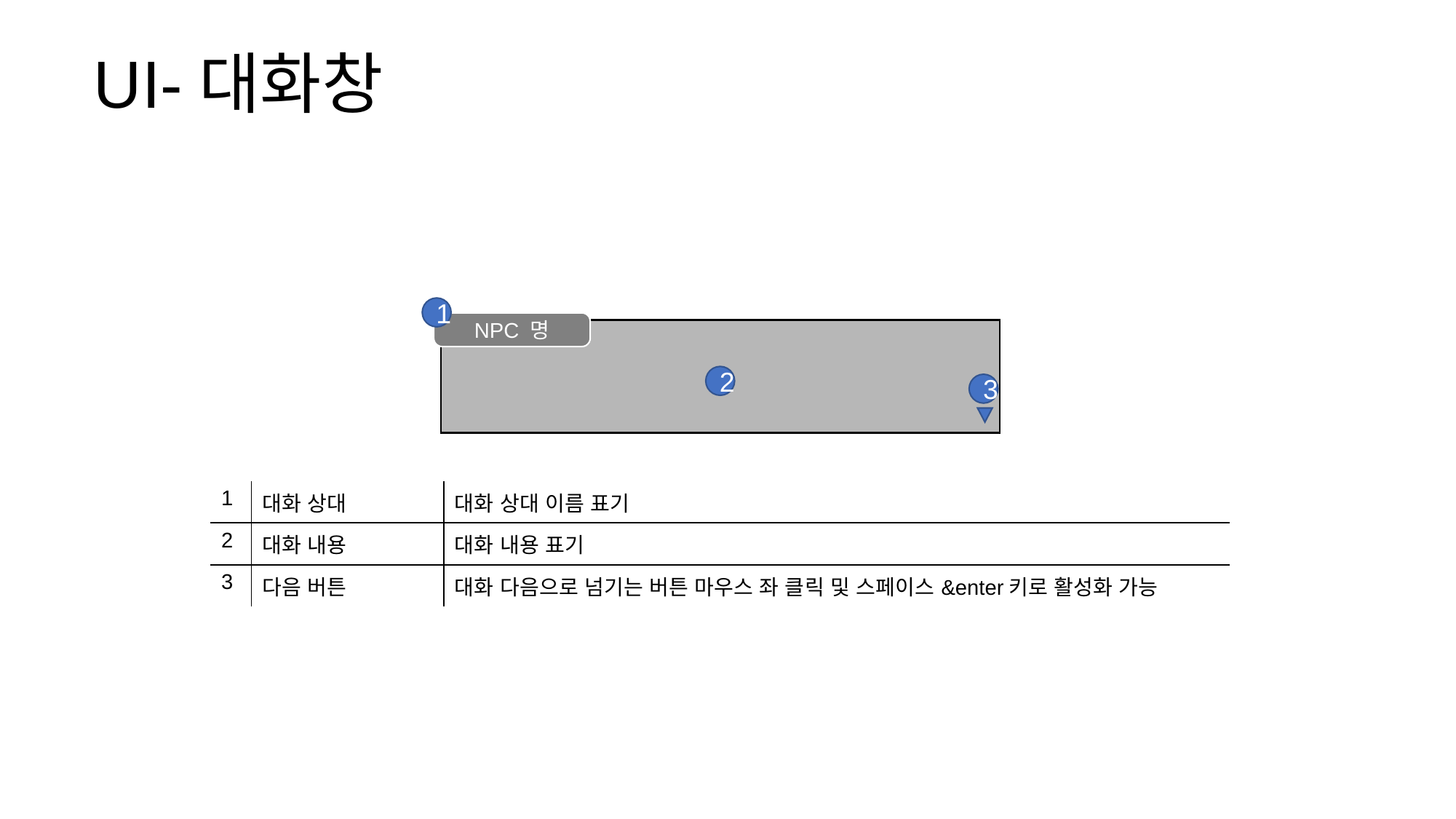

UI-대화창
1
NPC 명

2
3

| 1 | 대화 상대 | 대화 상대 이름 표기 |
| --- | --- | --- |
| 2 | 대화 내용 | 대화 내용 표기 |
| 3 | 다음 버튼 | 대화 다음으로 넘기는 버튼 마우스 좌 클릭 및 스페이스&enter키로 활성화 가능 |